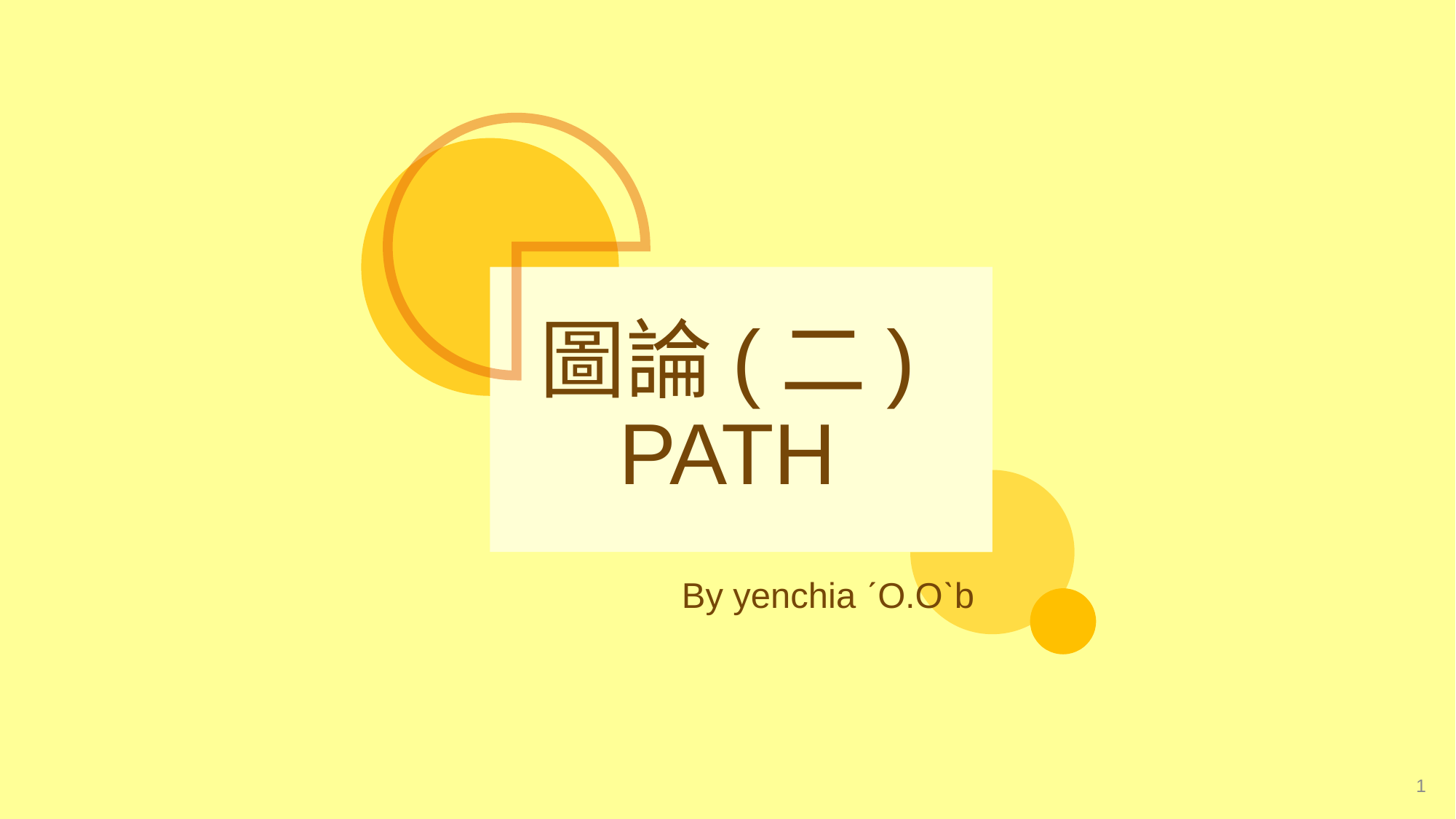

# 圖論(二) PATH
By yenchia ˊO.Oˋb
1